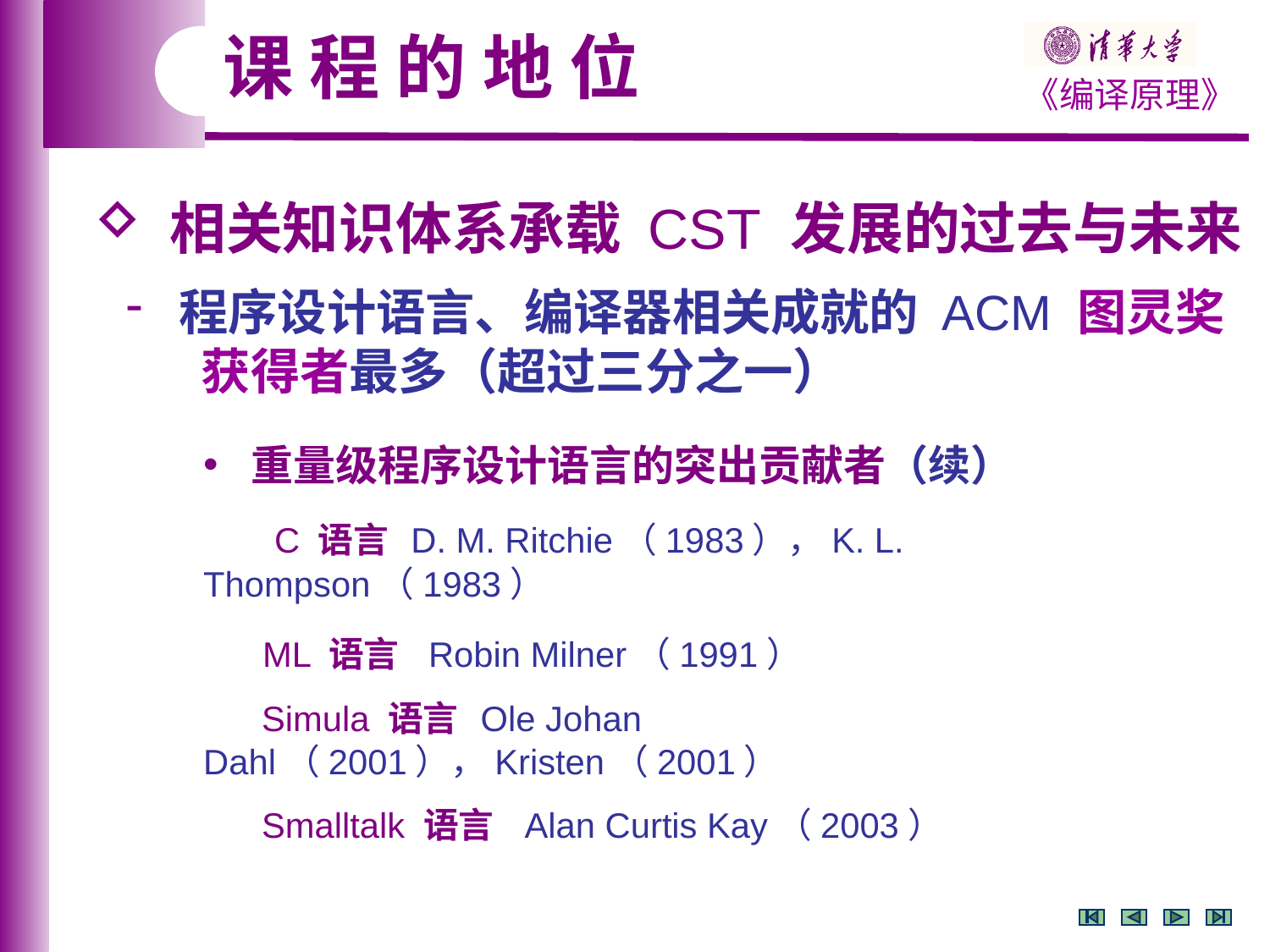

课 程 的 地 位
 相关知识体系承载 CST 发展的过去与未来

 程序设计语言、编译器相关成就的 ACM 图灵奖
   获得者最多（超过三分之一）
重量级程序设计语言的突出贡献者（续）

      C 语言  D. M. Ritchie（1983），K. L. Thompson（1983）

     ML 语言   Robin Milner（1991）

      Simula 语言  Ole Johan Dahl（2001），Kristen（2001）

      Smalltalk 语言   Alan Curtis Kay（2003）